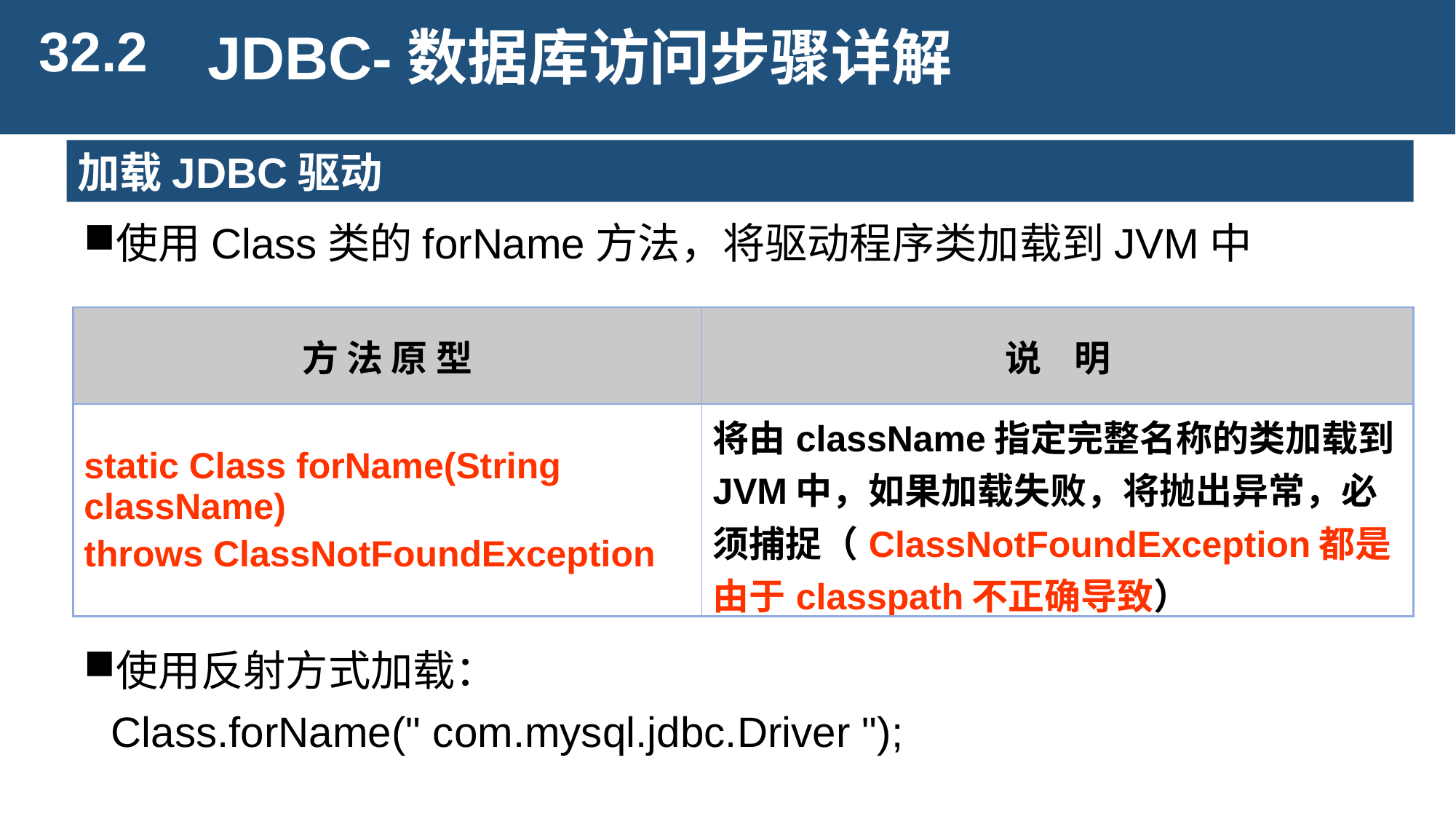

32.2
JDBC-数据库访问步骤详解
加载JDBC驱动
使用Class类的forName方法，将驱动程序类加载到JVM中

使用反射方式加载：
	Class.forName(" com.mysql.jdbc.Driver ");
| 方 法 原 型 | 说 明 |
| --- | --- |
| static Class forName(String className) throws ClassNotFoundException | 将由className指定完整名称的类加载到JVM中，如果加载失败，将抛出异常，必须捕捉（ClassNotFoundException都是由于classpath不正确导致） |